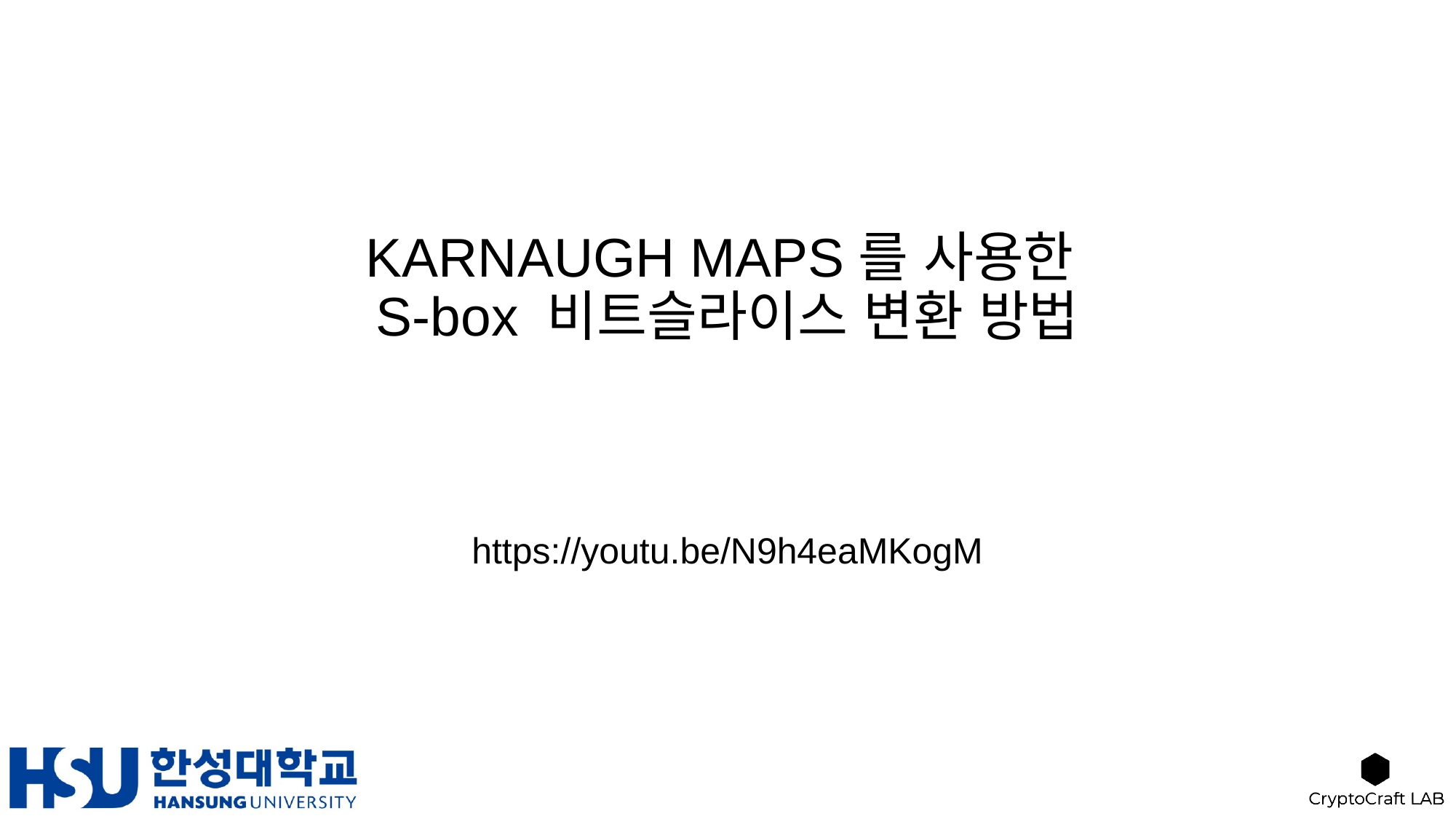

# KARNAUGH MAPS를 사용한 S-box 비트슬라이스 변환 방법
https://youtu.be/N9h4eaMKogM